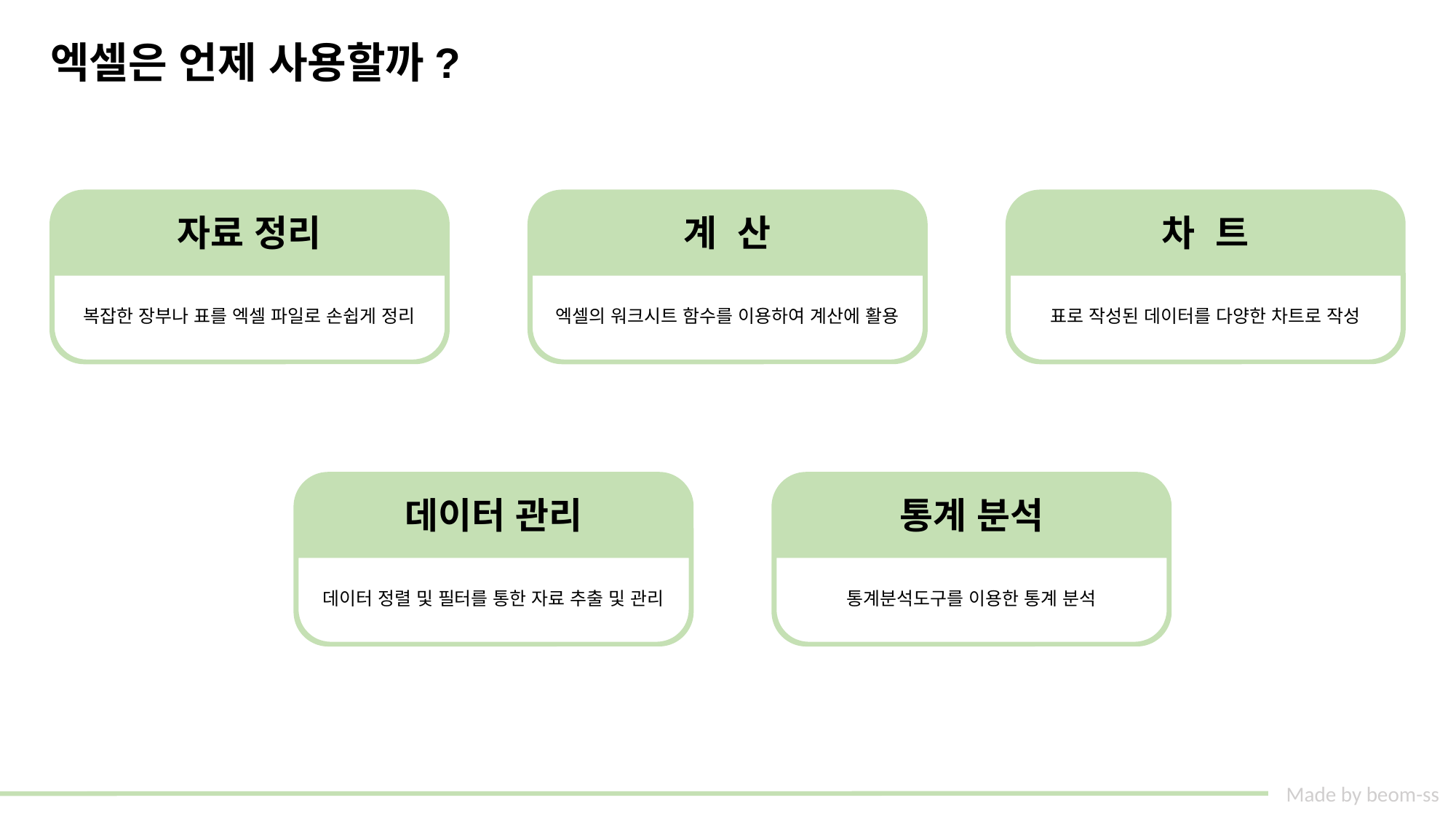

# 엑셀은 언제 사용할까?

자료 정리

복잡한 장부나 표를 엑셀 파일로 손쉽게 정리

계  산

엑셀의 워크시트 함수를 이용하여 계산에 활용

차  트

표로 작성된 데이터를 다양한 차트로 작성

데이터 관리

데이터 정렬 및 필터를 통한 자료 추출 및 관리

통계 분석

통계분석도구를 이용한 통계 분석